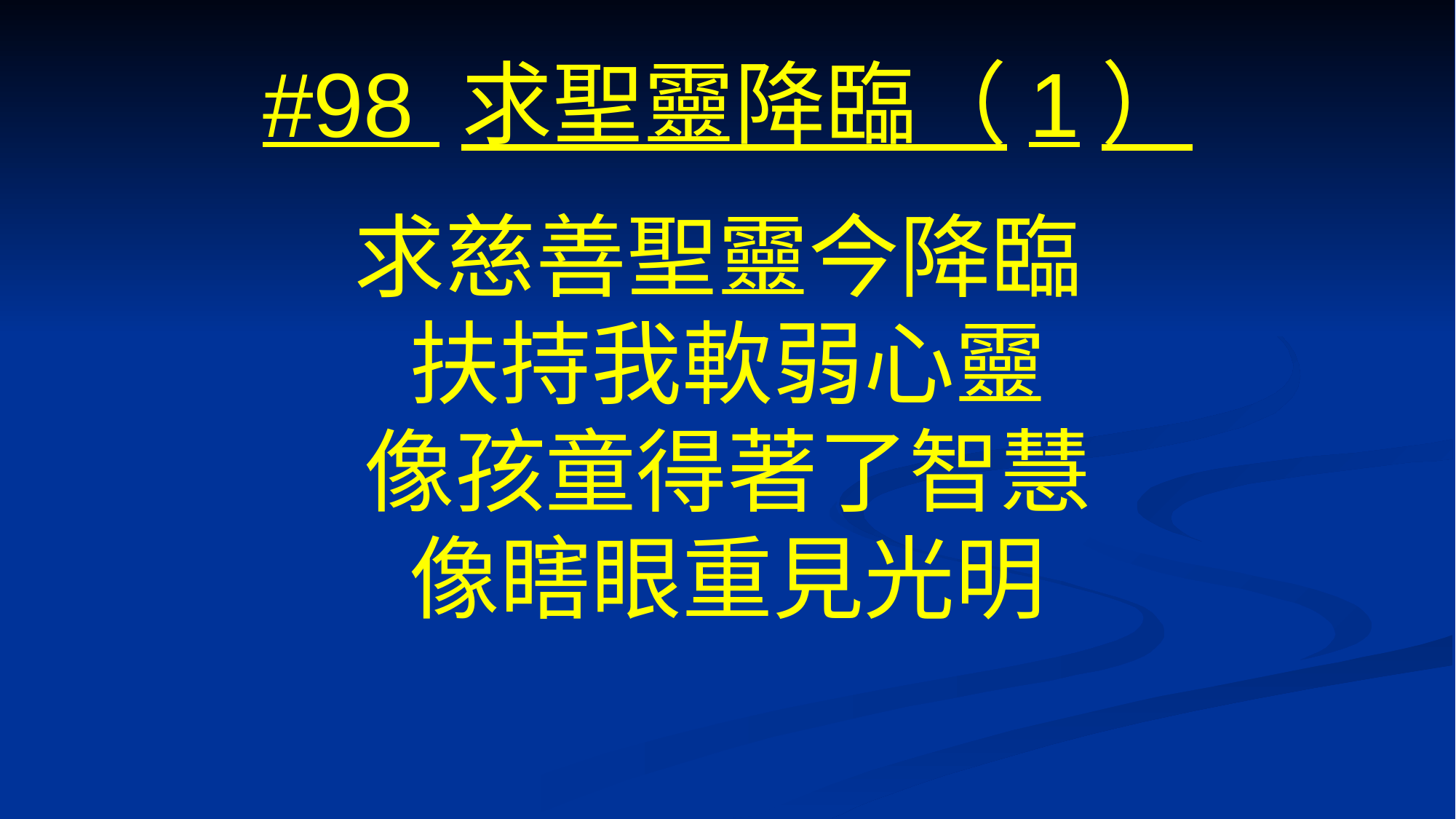

# #98 求聖靈降臨（1）
求慈善聖靈今降臨
扶持我軟弱心靈
像孩童得著了智慧
像瞎眼重見光明